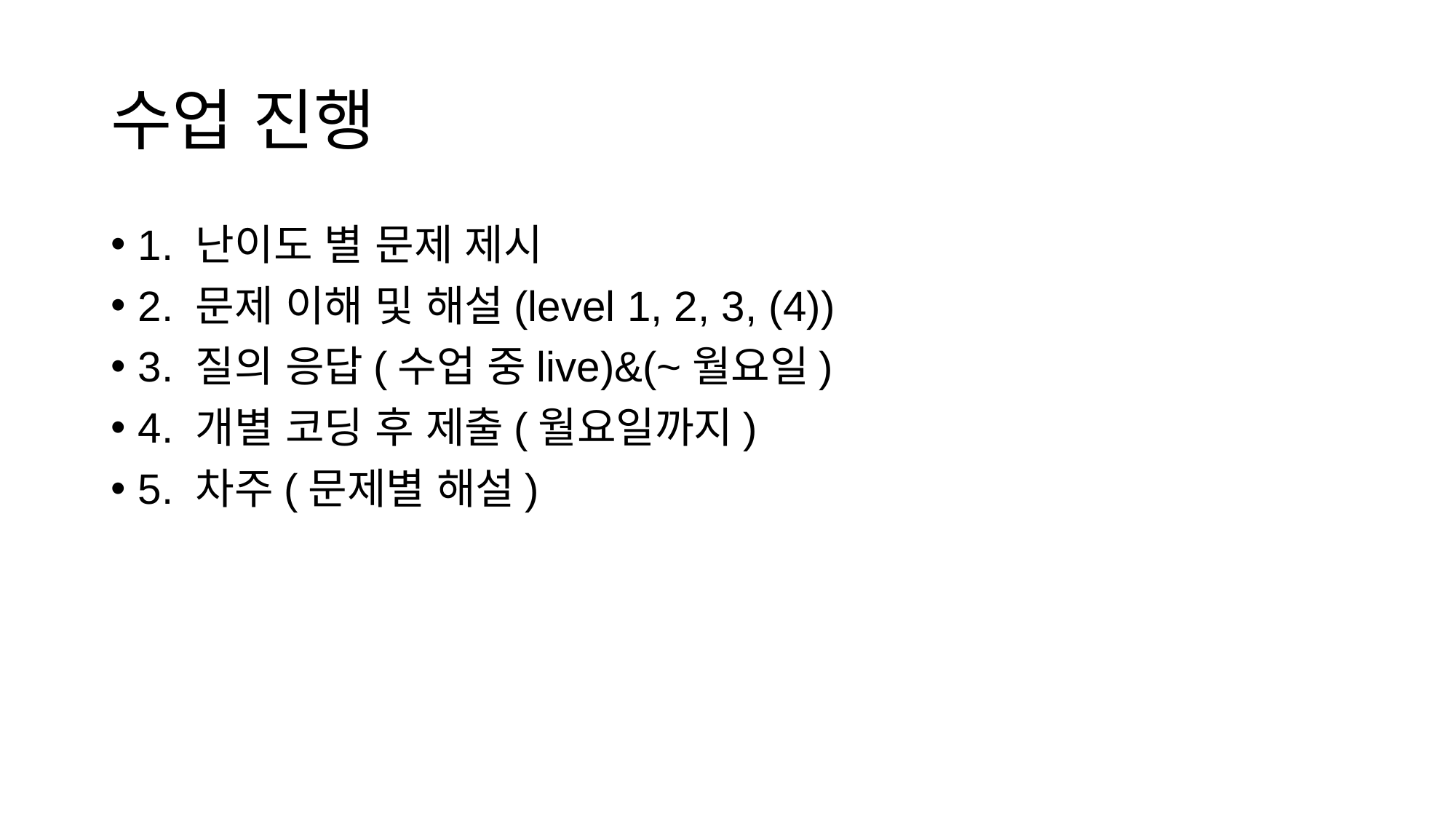

# 수업 진행
1. 난이도 별 문제 제시
2. 문제 이해 및 해설(level 1, 2, 3, (4))
3. 질의 응답(수업 중live)&(~월요일)
4. 개별 코딩 후 제출(월요일까지)
5. 차주(문제별 해설)